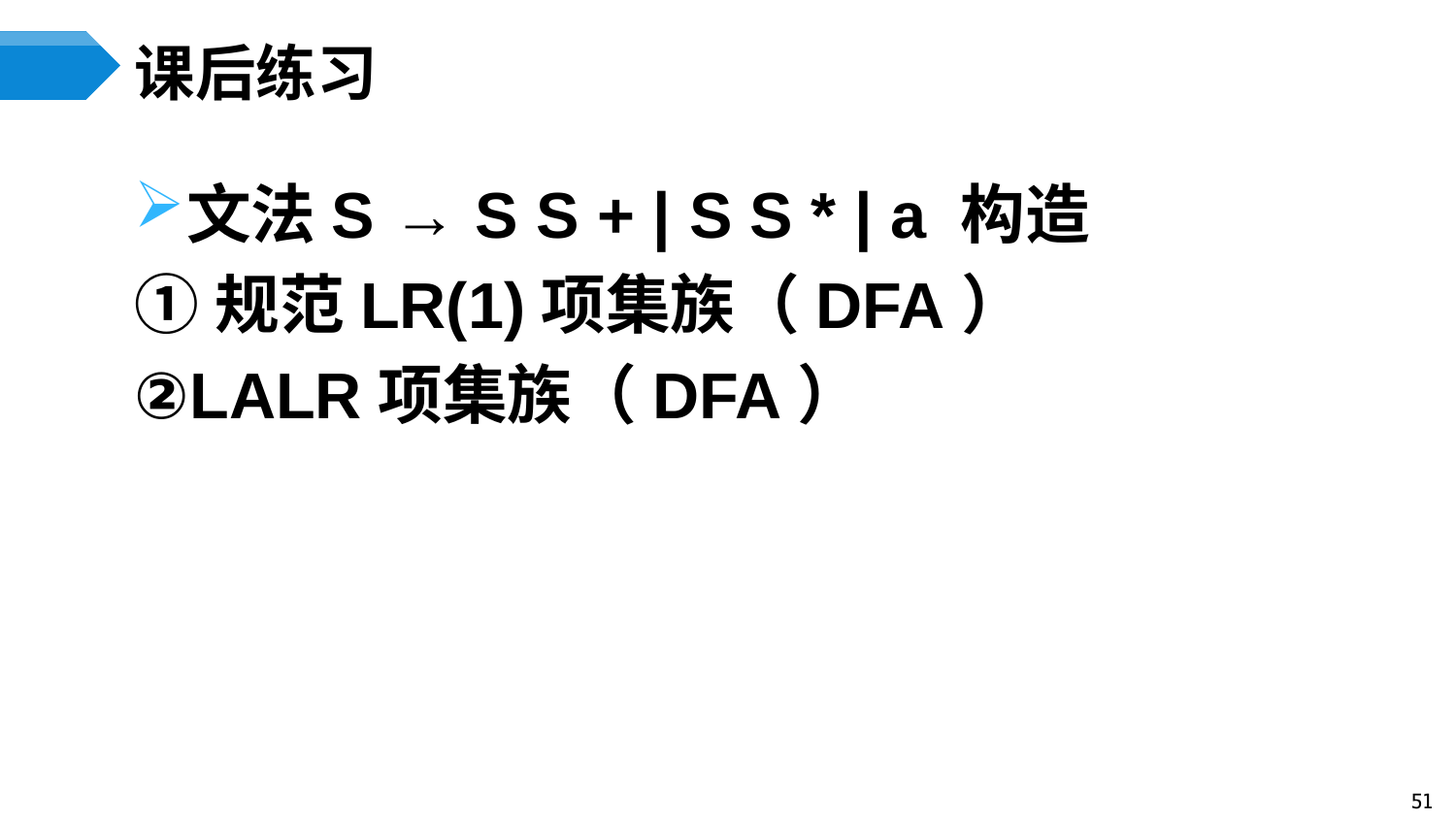

# 课后练习
文法S → S S + | S S * | a 构造
①规范LR(1)项集族（DFA）
②LALR项集族（DFA）
51